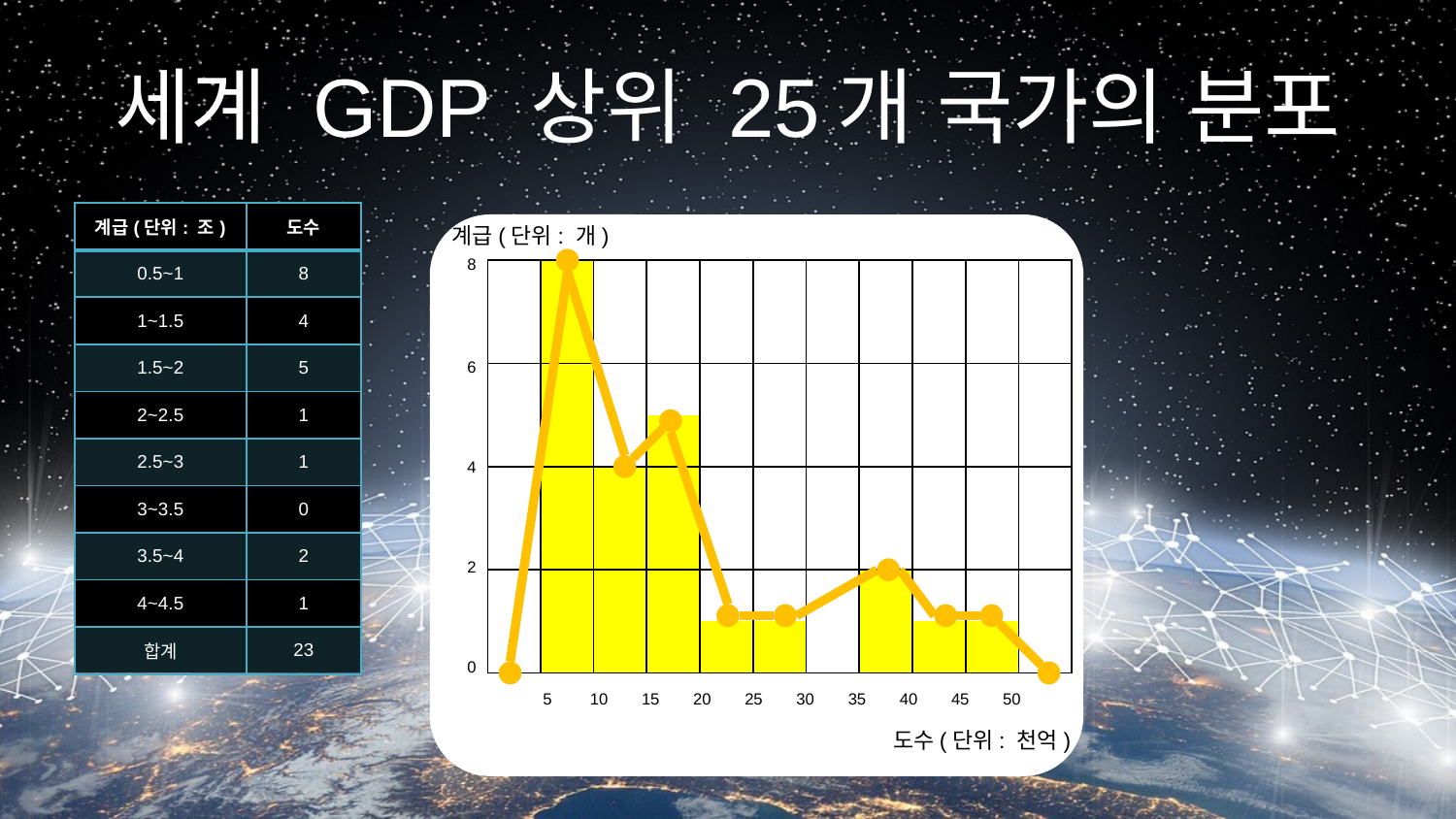

# 세계 GDP 상위 25개 국가의 분포
| 계급(단위: 조) | 도수 |
| --- | --- |
| 0.5~1 | 8 |
| 1~1.5 | 4 |
| 1.5~2 | 5 |
| 2~2.5 | 1 |
| 2.5~3 | 1 |
| 3~3.5 | 0 |
| 3.5~4 | 2 |
| 4~4.5 | 1 |
| 합계 | 23 |

계급(단위: 개)
| 8 |
| --- |
|  |
| 6 |
|  |
| 4 |
|  |
| 2 |
|  |
| 0 |

|  |  |  |  |  |  |  |  |  |  |  |
| --- | --- | --- | --- | --- | --- | --- | --- | --- | --- | --- |
|  |  |  |  |  |  |  |  |  |  |  |
|  |  |  |  |  |  |  |  |  |  |  |
|  |  |  |  |  |  |  |  |  |  |  |
|  |  |  |  |  |  |  |  |  |  |  |
|  |  |  |  |  |  |  |  |  |  |  |
|  |  |  |  |  |  |  |  |  |  |  |
|  |  |  |  |  |  |  |  |  |  |  |

| 5 | 10 | 15 | 20 | 25 | 30 | 35 | 40 | 45 | 50 |
| --- | --- | --- | --- | --- | --- | --- | --- | --- | --- |
도수(단위: 천억)